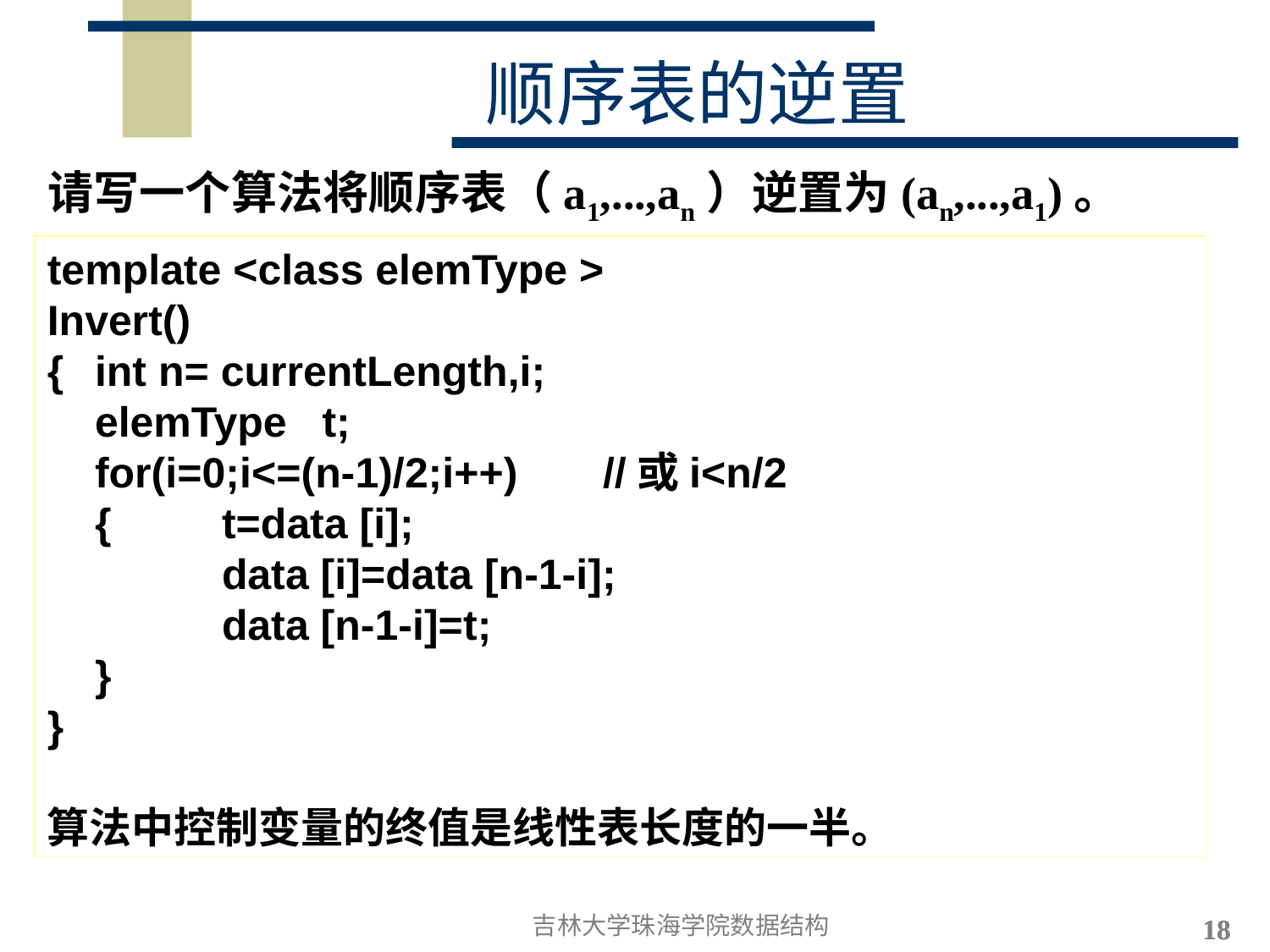

顺序表的逆置
请写一个算法将顺序表（a1,...,an）逆置为(an,...,a1)。

template <class elemType >
Invert()
{	int n= currentLength,i;
	elemType   t;
	for(i=0;i<=(n-1)/2;i++)	//或i<n/2
	{	t=data [i];
        	data [i]=data [n-1-i];
        	data [n-1-i]=t;
	}
}

算法中控制变量的终值是线性表长度的一半。
吉林大学珠海学院数据结构